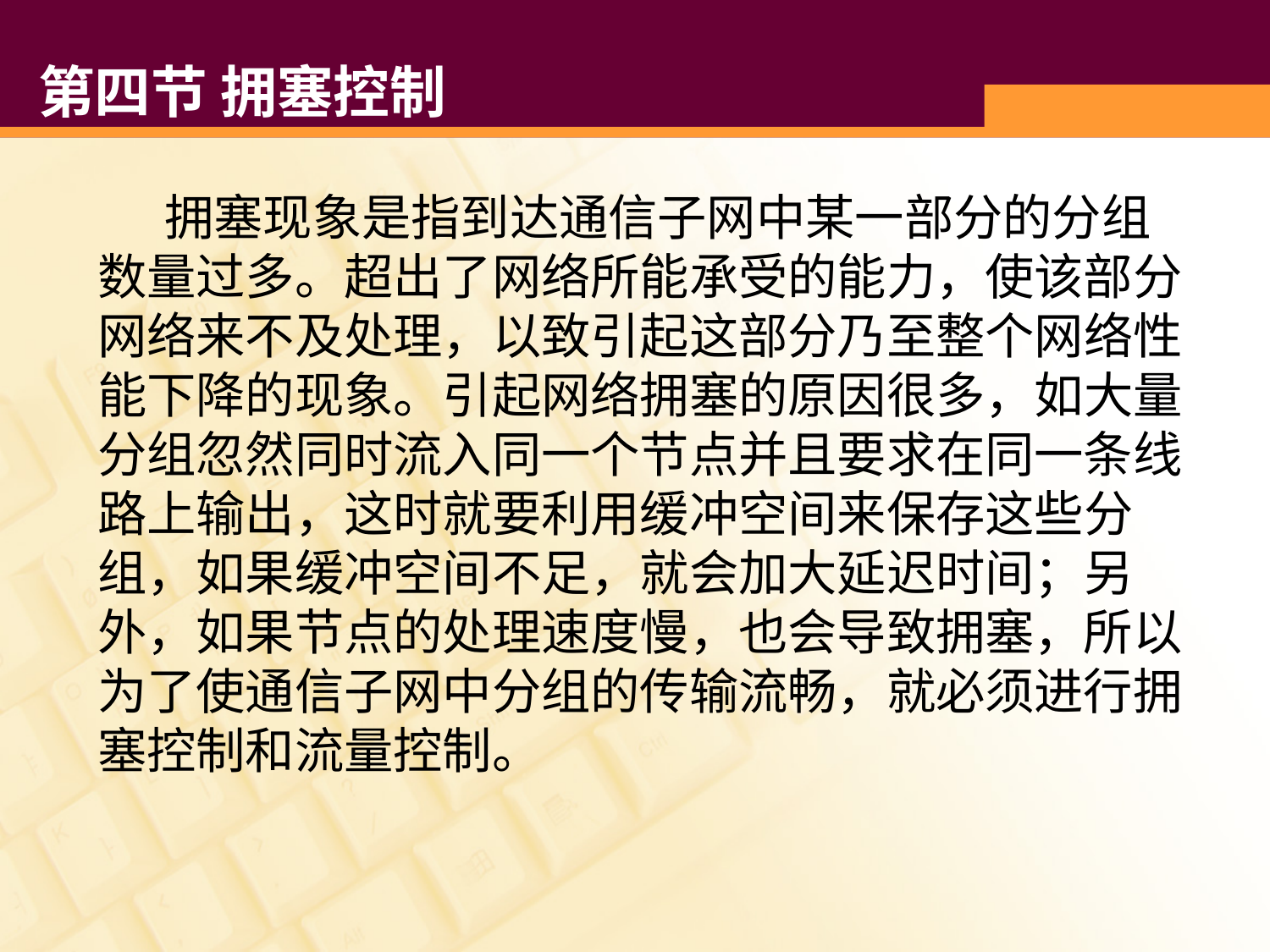

# 第四节 拥塞控制
    拥塞现象是指到达通信子网中某一部分的分组数量过多。超出了网络所能承受的能力，使该部分网络来不及处理，以致引起这部分乃至整个网络性能下降的现象。引起网络拥塞的原因很多，如大量分组忽然同时流入同一个节点并且要求在同一条线路上输出，这时就要利用缓冲空间来保存这些分组，如果缓冲空间不足，就会加大延迟时间；另外，如果节点的处理速度慢，也会导致拥塞，所以为了使通信子网中分组的传输流畅，就必须进行拥塞控制和流量控制。